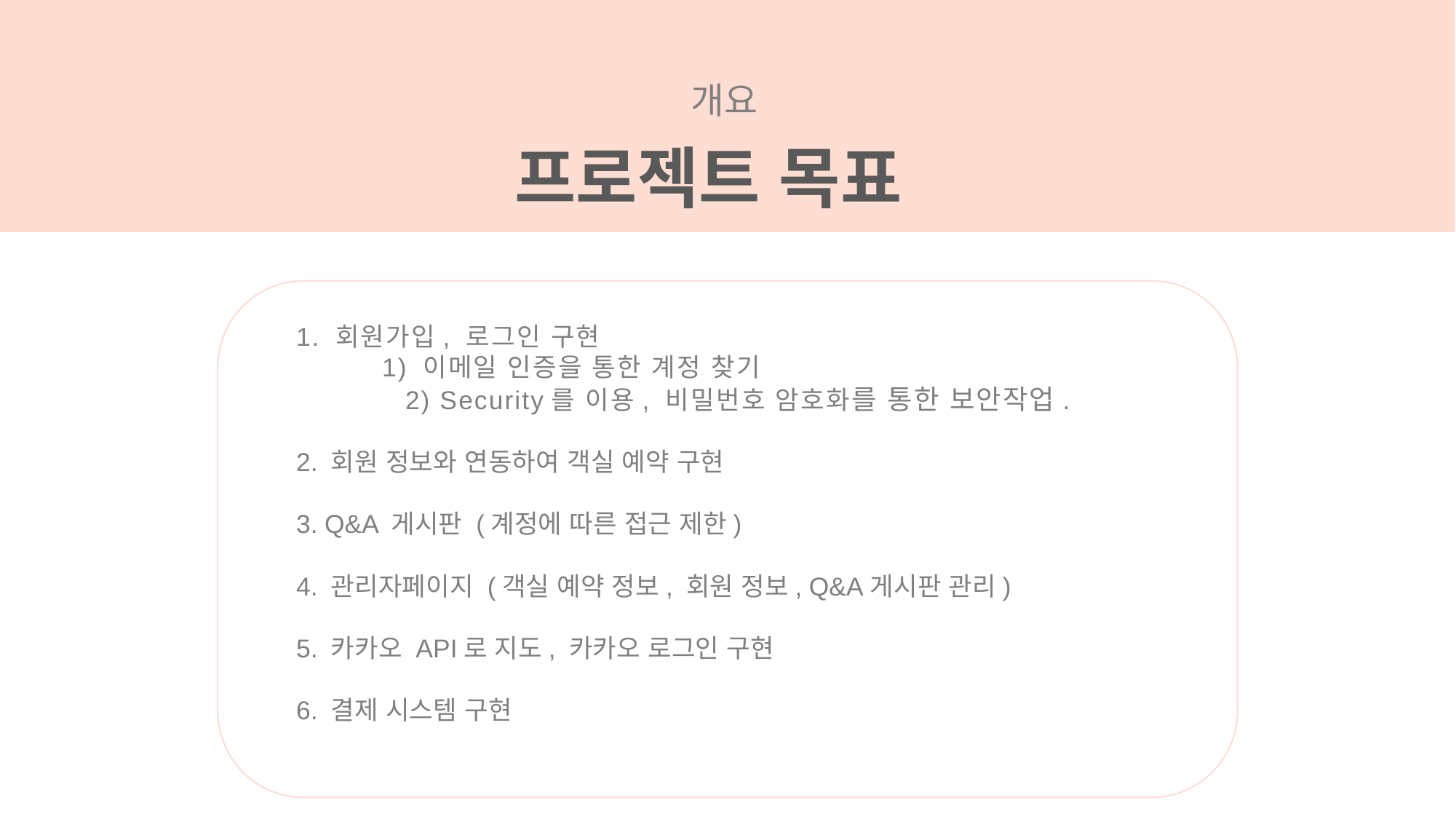

개요
프로젝트 목표

1. 회원가입, 로그인 구현
          1) 이메일 인증을 통한 계정 찾기
	2) Security를 이용, 비밀번호 암호화를 통한 보안작업.

2. 회원 정보와 연동하여 객실 예약 구현
3. Q&A 게시판 (계정에 따른 접근 제한)
4. 관리자페이지 (객실 예약 정보, 회원 정보, Q&A게시판 관리)
5. 카카오 API로 지도, 카카오 로그인 구현
6. 결제 시스템 구현